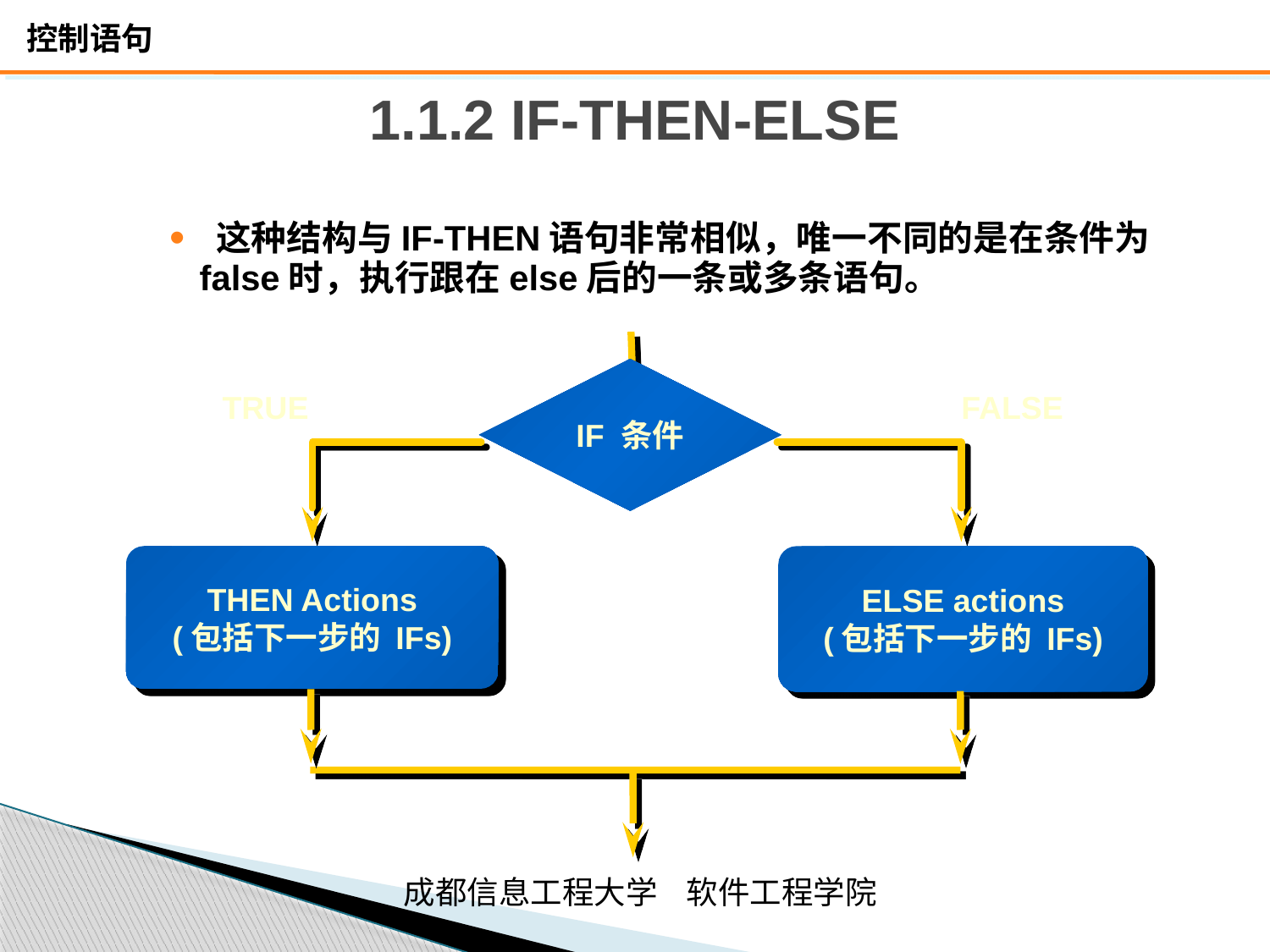

# 1.1.2 IF-THEN-ELSE
 这种结构与IF-THEN语句非常相似，唯一不同的是在条件为false时，执行跟在else后的一条或多条语句。

IF 条件
TRUE
FALSE

THEN Actions
(包括下一步的 IFs)

ELSE actions
(包括下一步的 IFs)